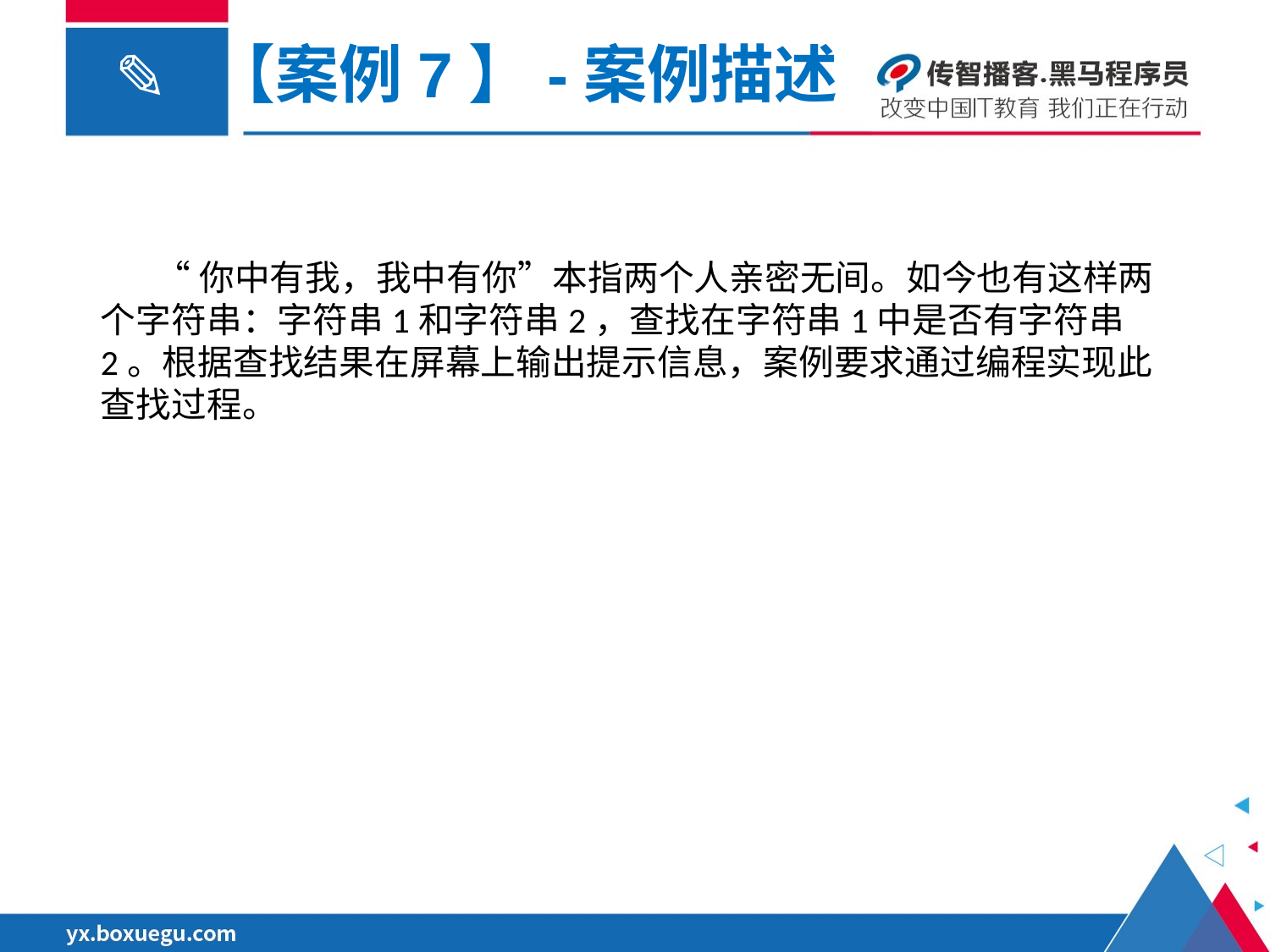

【案例7】-案例描述
       “你中有我，我中有你”本指两个人亲密无间。如今也有这样两个字符串：字符串1和字符串2，查找在字符串1中是否有字符串2。根据查找结果在屏幕上输出提示信息，案例要求通过编程实现此查找过程。